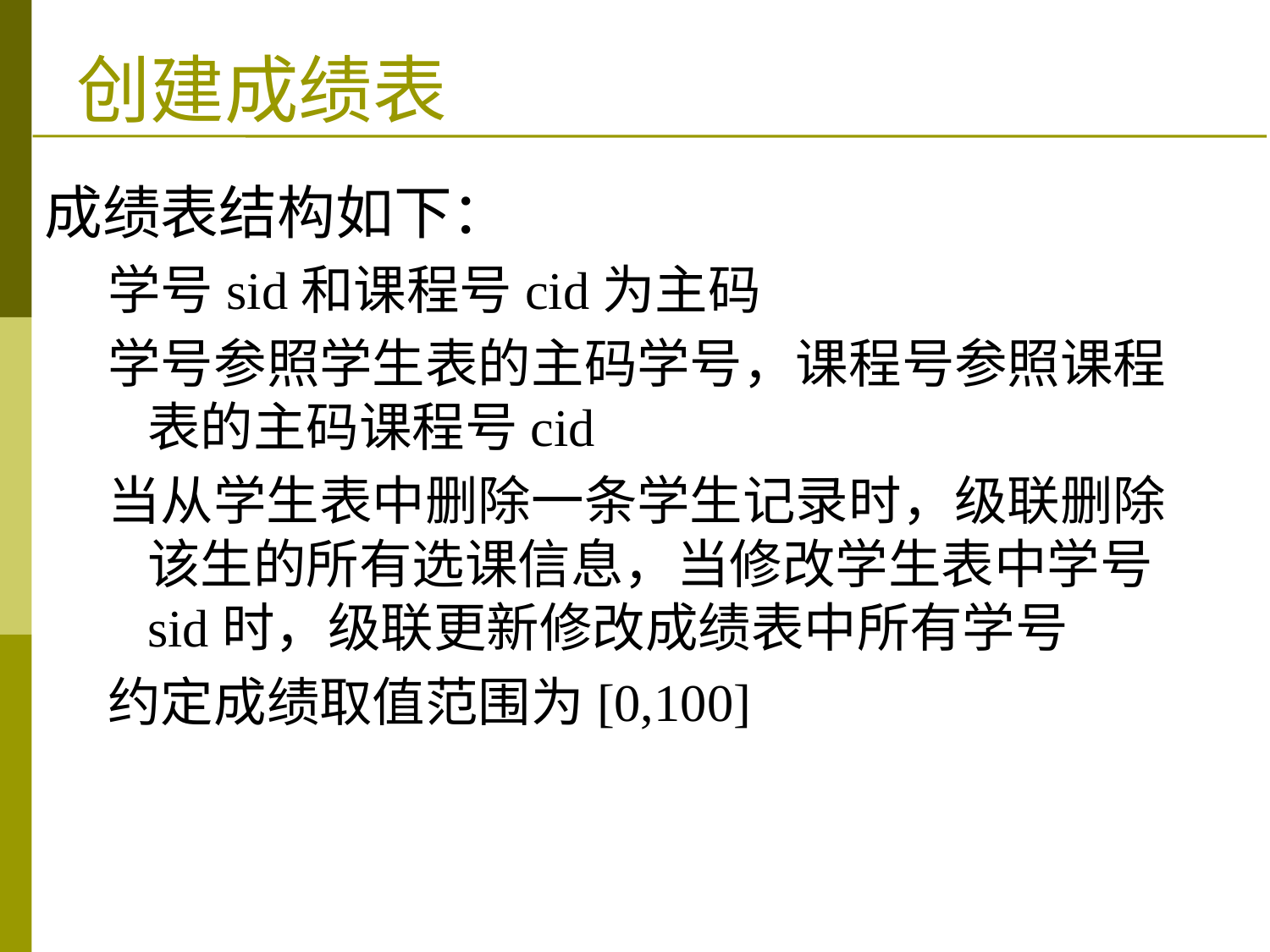

# 创建成绩表
成绩表结构如下：
学号sid和课程号cid为主码
学号参照学生表的主码学号，课程号参照课程表的主码课程号cid
当从学生表中删除一条学生记录时，级联删除该生的所有选课信息，当修改学生表中学号sid时，级联更新修改成绩表中所有学号
约定成绩取值范围为[0,100]